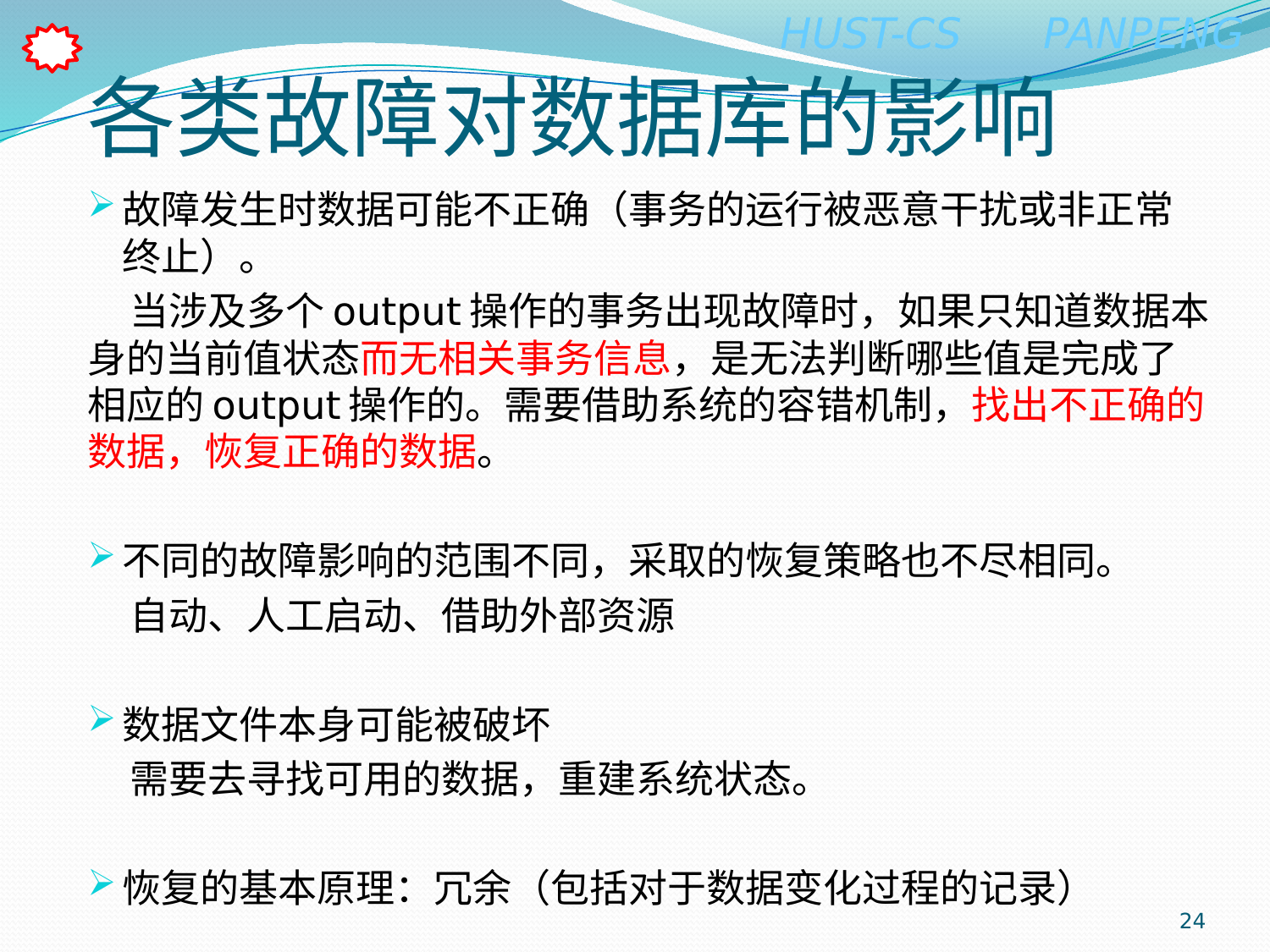

各类故障对数据库的影响
故障发生时数据可能不正确（事务的运行被恶意干扰或非正常终止）。
    当涉及多个output操作的事务出现故障时，如果只知道数据本身的当前值状态而无相关事务信息，是无法判断哪些值是完成了相应的output操作的。需要借助系统的容错机制，找出不正确的数据，恢复正确的数据。

不同的故障影响的范围不同，采取的恢复策略也不尽相同。
    自动、人工启动、借助外部资源

数据文件本身可能被破坏
    需要去寻找可用的数据，重建系统状态。

恢复的基本原理：冗余（包括对于数据变化过程的记录）
24